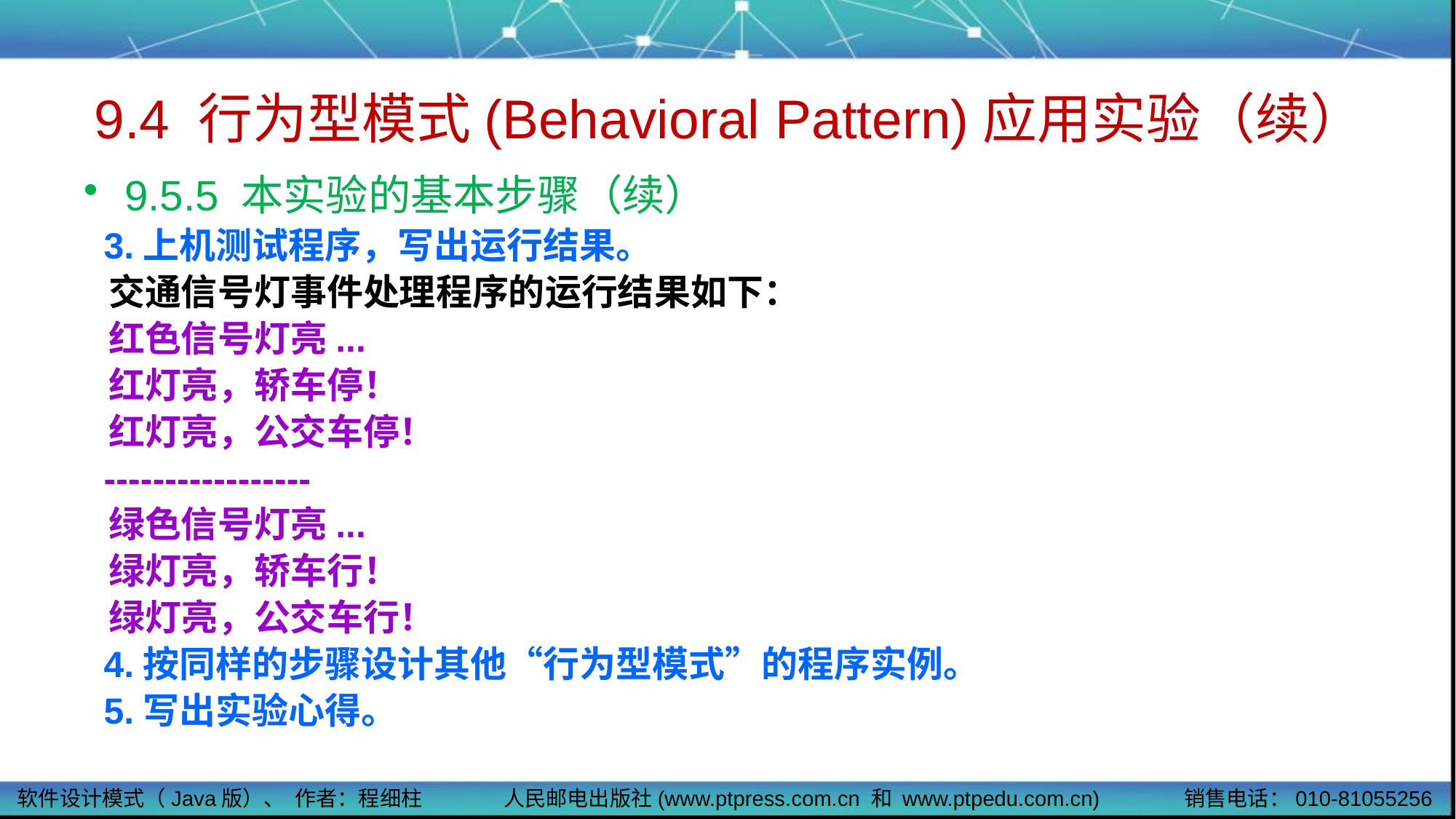

# 9.4 行为型模式(Behavioral Pattern)应用实验（续）
9.5.5 本实验的基本步骤（续）
  3.上机测试程序，写出运行结果。
  交通信号灯事件处理程序的运行结果如下：
  红色信号灯亮...
  红灯亮，轿车停！
  红灯亮，公交车停！
  -----------------
  绿色信号灯亮...
  绿灯亮，轿车行！
  绿灯亮，公交车行！
  4.按同样的步骤设计其他“行为型模式”的程序实例。
  5.写出实验心得。
软件设计模式（Java版）、  作者：程细柱
人民邮电出版社(www.ptpress.com.cn 和 www.ptpedu.com.cn)
销售电话：010-81055256